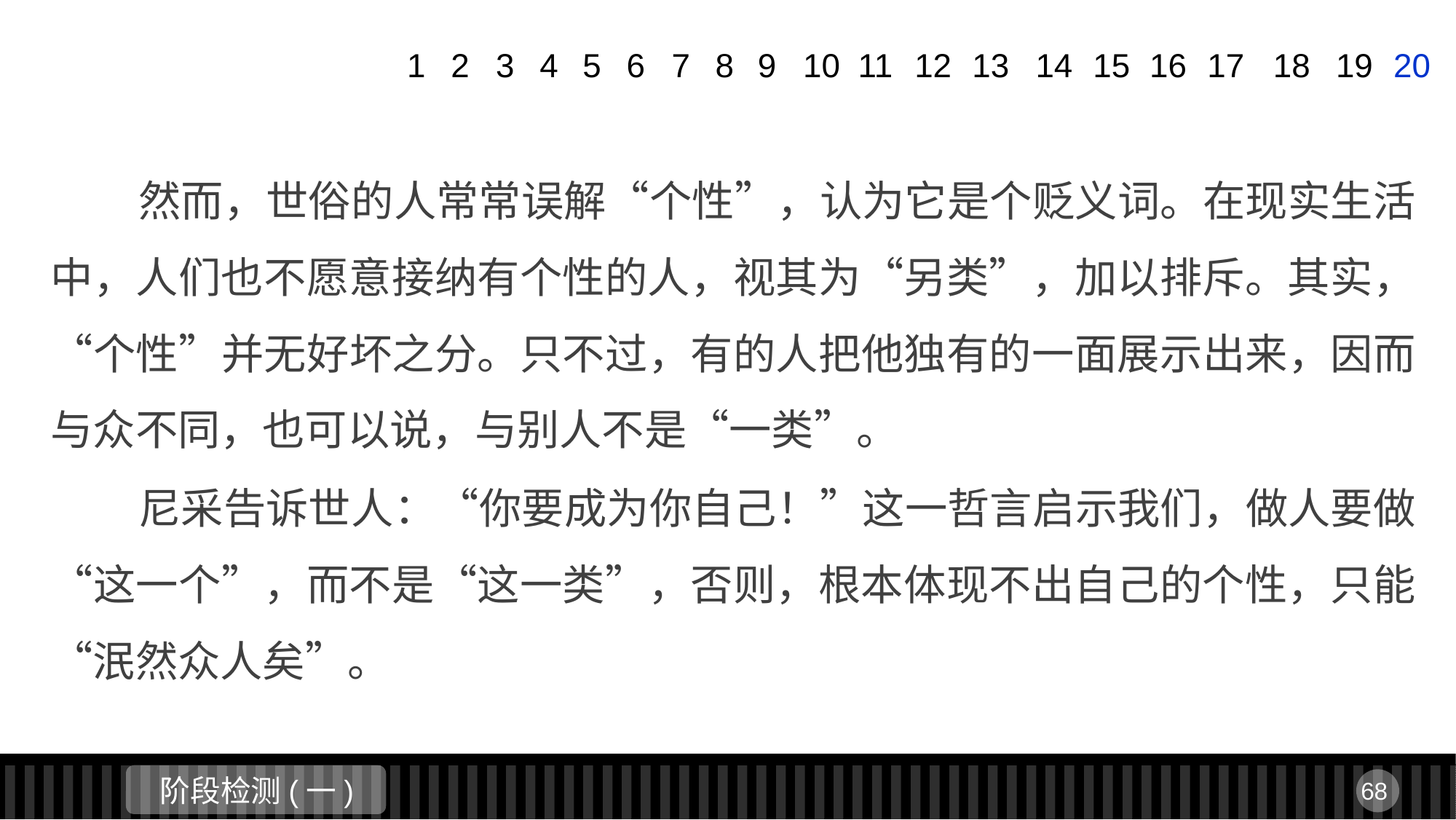

1
2
3
4
5
6
7
8
9
11
12
13
14
15
16
17
18
19
20
10
        然而，世俗的人常常误解“个性”，认为它是个贬义词。在现实生活中，人们也不愿意接纳有个性的人，视其为“另类”，加以排斥。其实，“个性”并无好坏之分。只不过，有的人把他独有的一面展示出来，因而与众不同，也可以说，与别人不是“一类”。
        尼采告诉世人：“你要成为你自己！”这一哲言启示我们，做人要做“这一个”，而不是“这一类”，否则，根本体现不出自己的个性，只能“泯然众人矣”。